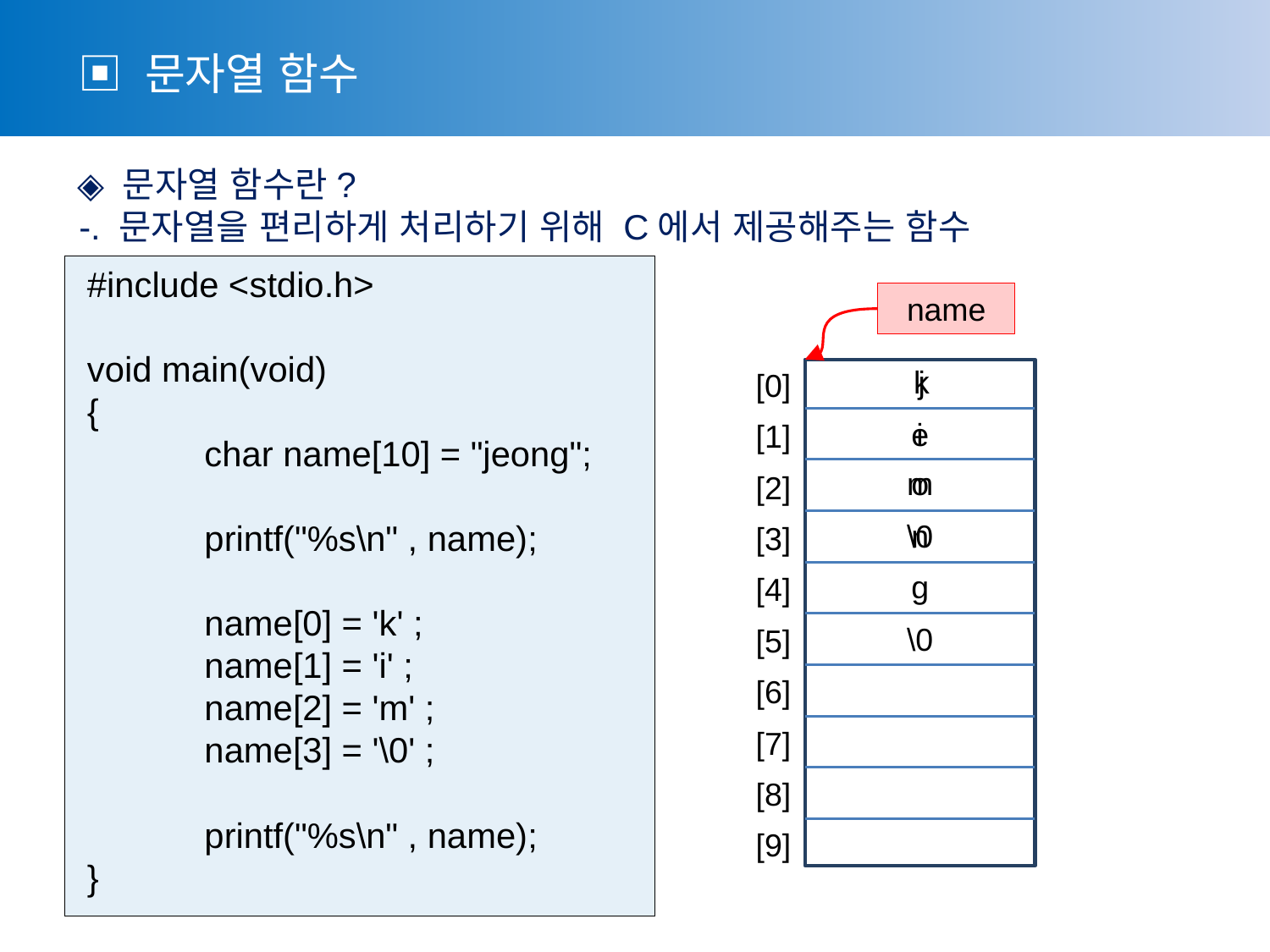

▣ 문자열 함수
 ◈ 문자열 함수란?
 -. 문자열을 편리하게 처리하기 위해 C에서 제공해주는 함수
 #include <stdio.h>

 void main(void)
 {
	char name[10] = "jeong";

	printf("%s\n" , name);

	name[0] = 'k' ;
	name[1] = 'i' ;
	name[2] = 'm' ;
	name[3] = '\0' ;

	printf("%s\n" , name);
 }
name
[0]
[1]
[2]
[3]
[4]
[5]
[6]
[7]
[8]
[9]
k
j

e
i
m
o
\0
n
g
\0